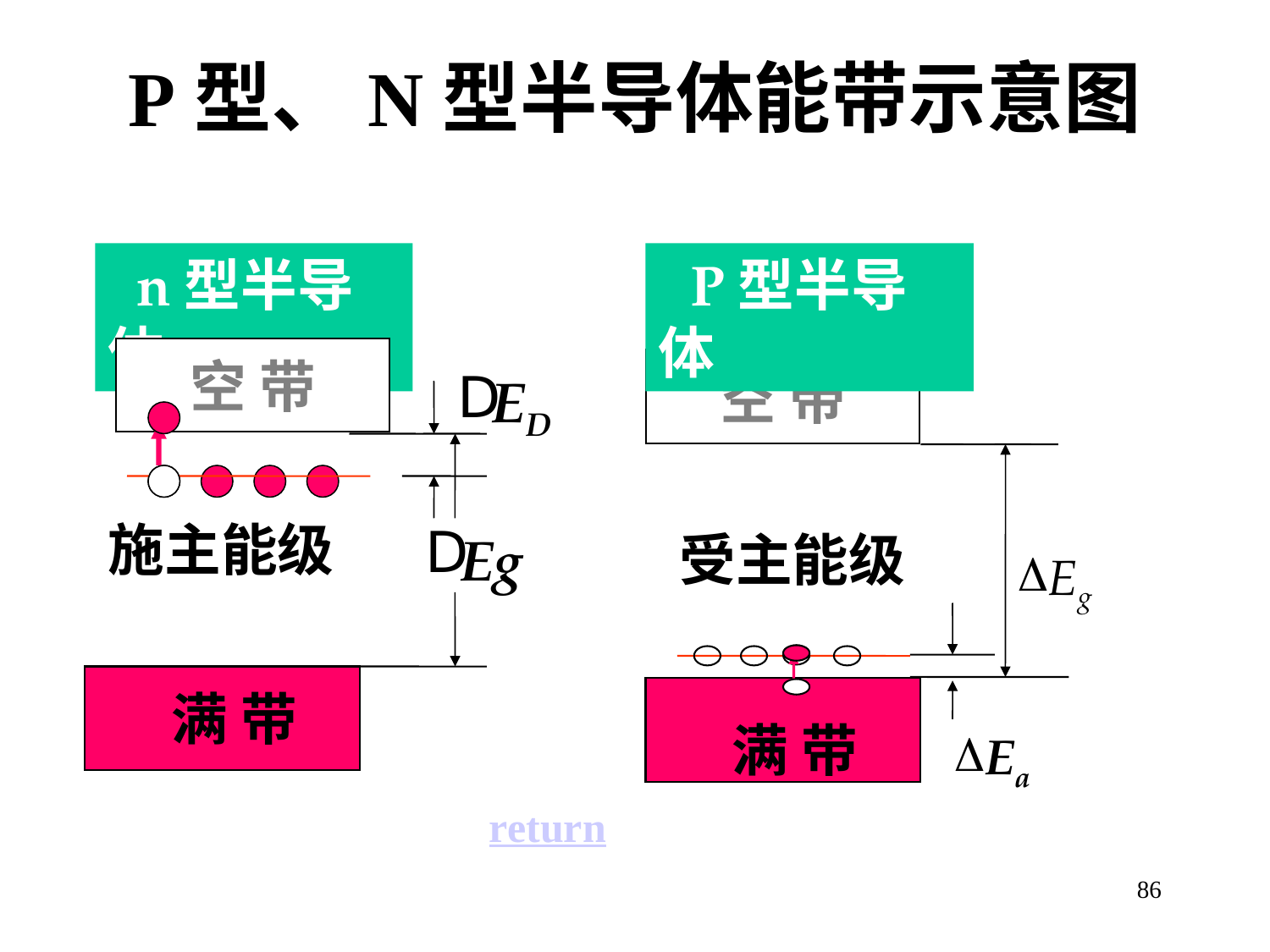

# P型、N型半导体能带示意图

  n型半导体
   P型半导体
空 带
空 带
ED

Eg

Eg

施主能级
受主能级

满 带

满 带
Ea
return
86